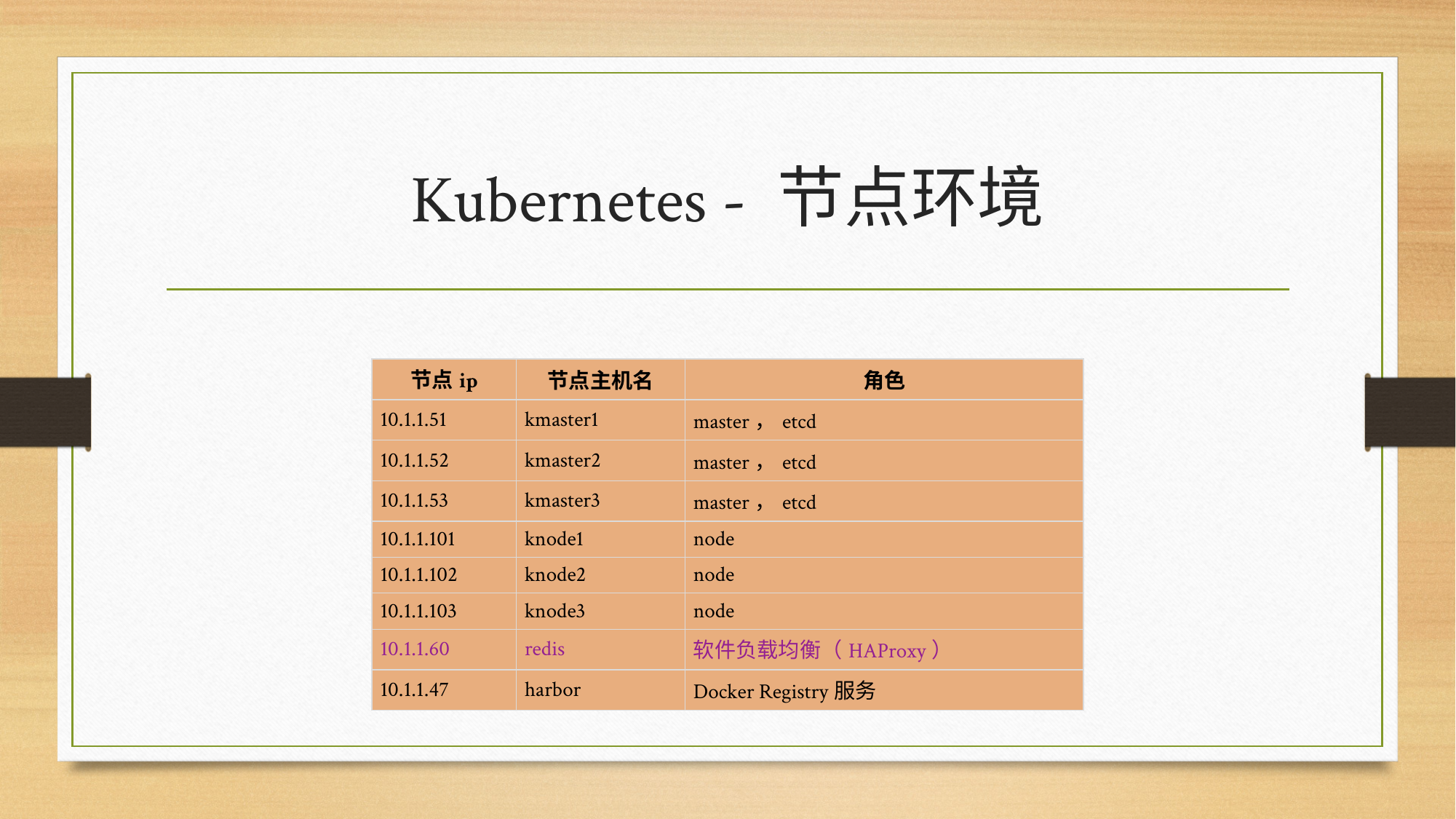

# Kubernetes - 节点环境
| 节点ip | 节点主机名 | 角色 |
| --- | --- | --- |
| 10.1.1.51 | kmaster1 | master，etcd |
| 10.1.1.52 | kmaster2 | master，etcd |
| 10.1.1.53 | kmaster3 | master，etcd |
| 10.1.1.101 | knode1 | node |
| 10.1.1.102 | knode2 | node |
| 10.1.1.103 | knode3 | node |
| 10.1.1.60 | redis | 软件负载均衡（HAProxy） |
| 10.1.1.47 | harbor | Docker Registry服务 |